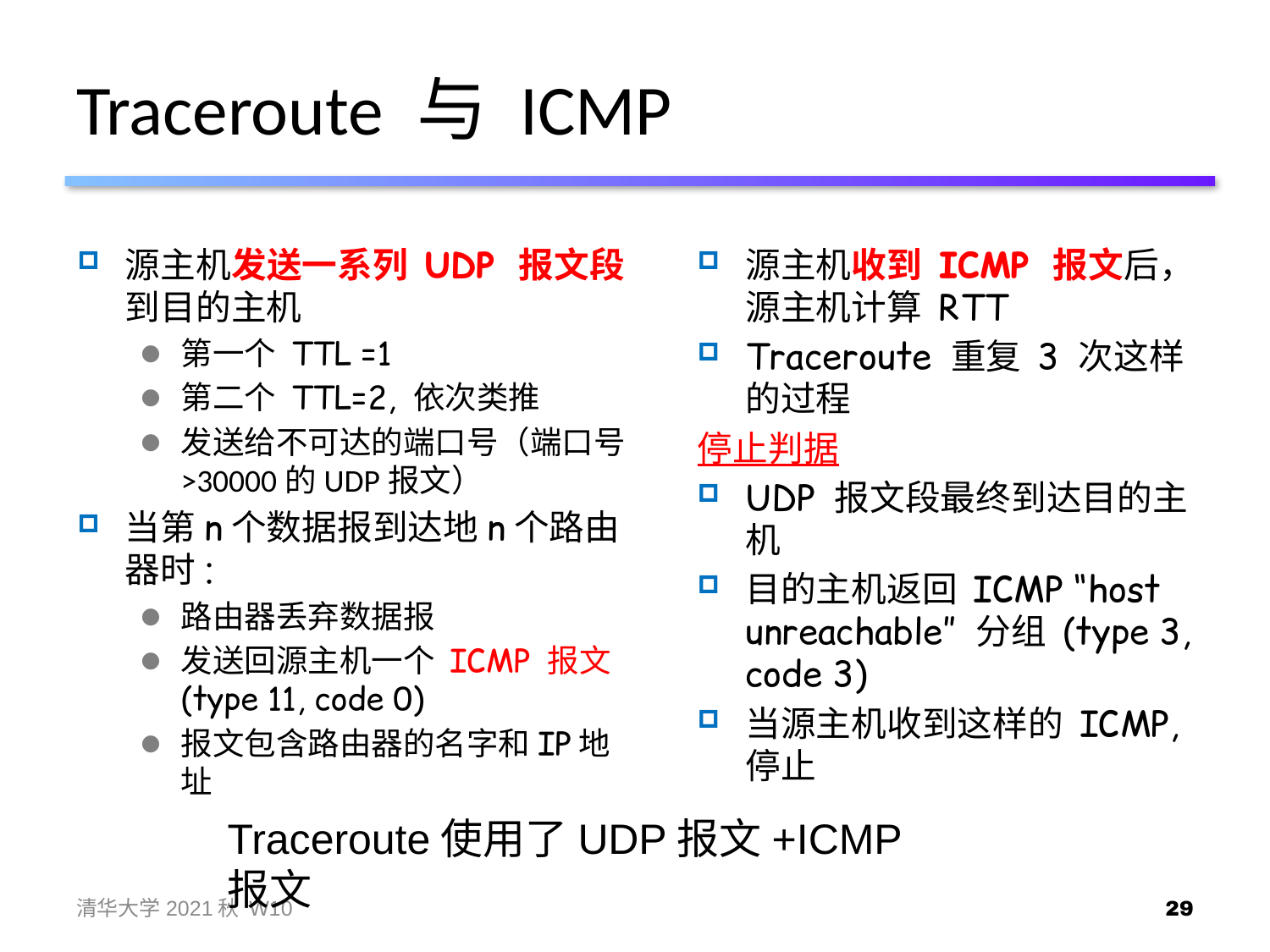

# Traceroute 与 ICMP
源主机发送一系列 UDP 报文段到目的主机
第一个 TTL =1
第二个 TTL=2, 依次类推
发送给不可达的端口号（端口号>30000的UDP报文）
当第n个数据报到达地n个路由器时:
路由器丢弃数据报
发送回源主机一个 ICMP 报文 (type 11, code 0)
报文包含路由器的名字和IP地址
源主机收到 ICMP 报文后，源主机计算 RTT
Traceroute 重复 3 次这样的过程
停止判据
UDP 报文段最终到达目的主机
目的主机返回 ICMP “host unreachable” 分组 (type 3, code 3)
当源主机收到这样的 ICMP, 停止
Traceroute使用了UDP报文+ICMP报文
清华大学2021秋 W10
29